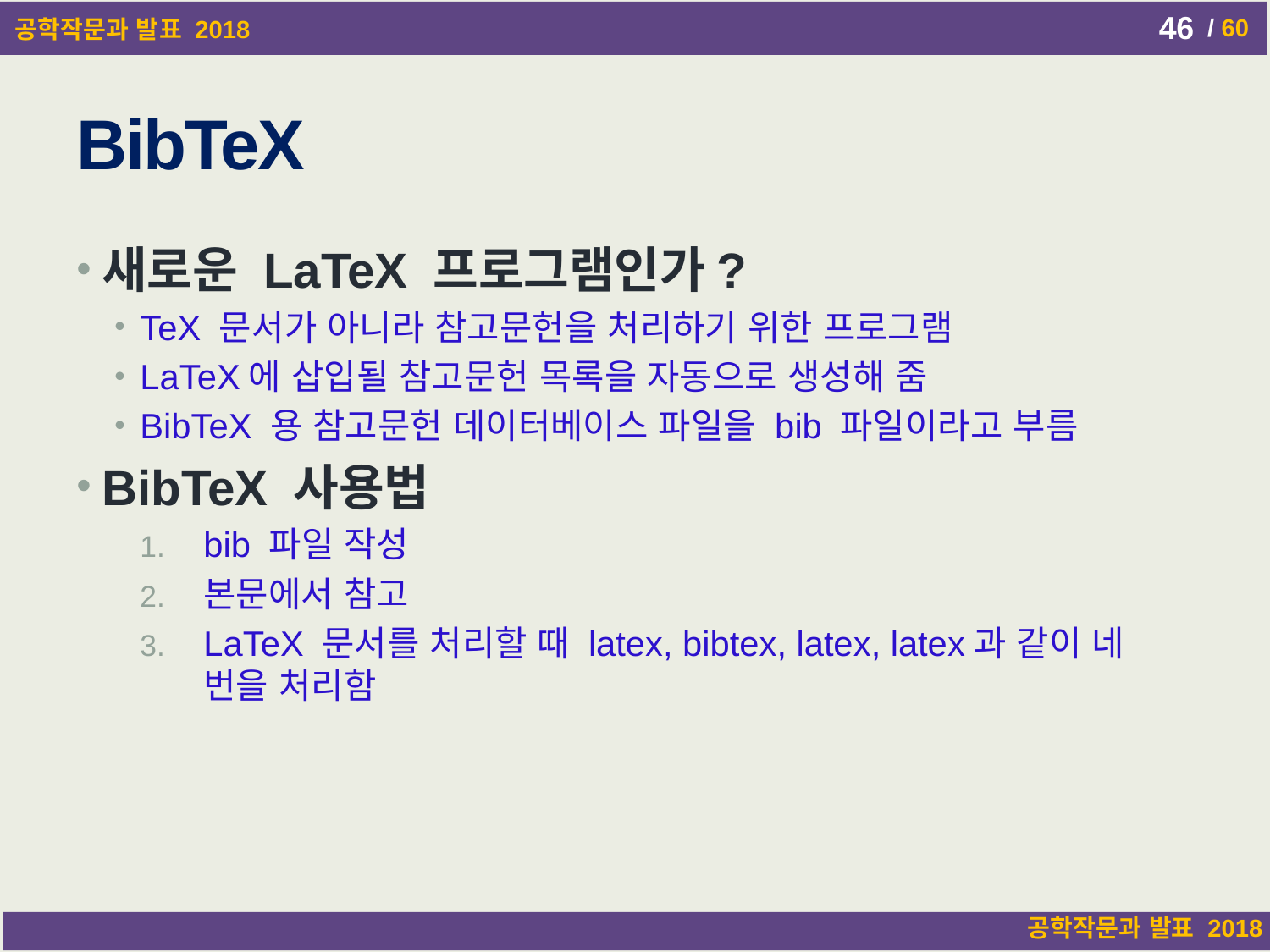

Writing and Presentation
46
# BibTeX
새로운 LaTeX 프로그램인가?
TeX 문서가 아니라 참고문헌을 처리하기 위한 프로그램
LaTeX에 삽입될 참고문헌 목록을 자동으로 생성해 줌
BibTeX 용 참고문헌 데이터베이스 파일을 bib 파일이라고 부름
BibTeX 사용법
bib 파일 작성
본문에서 참고
LaTeX 문서를 처리할 때 latex, bibtex, latex, latex과 같이 네 번을 처리함